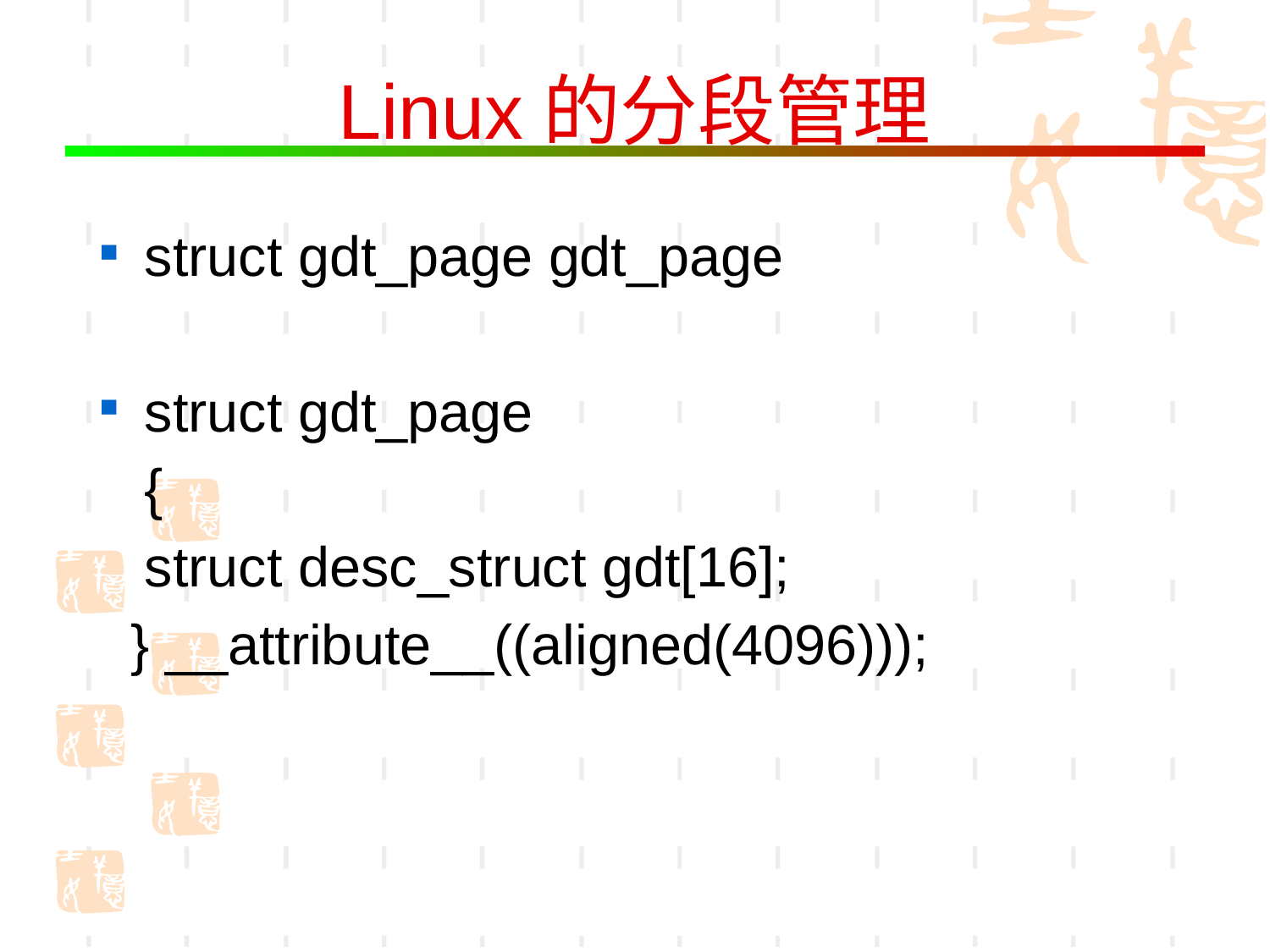

# Linux的分段管理
struct gdt_page gdt_page

struct gdt_page
	{
  	struct desc_struct gdt[16];
  } __attribute__((aligned(4096)));